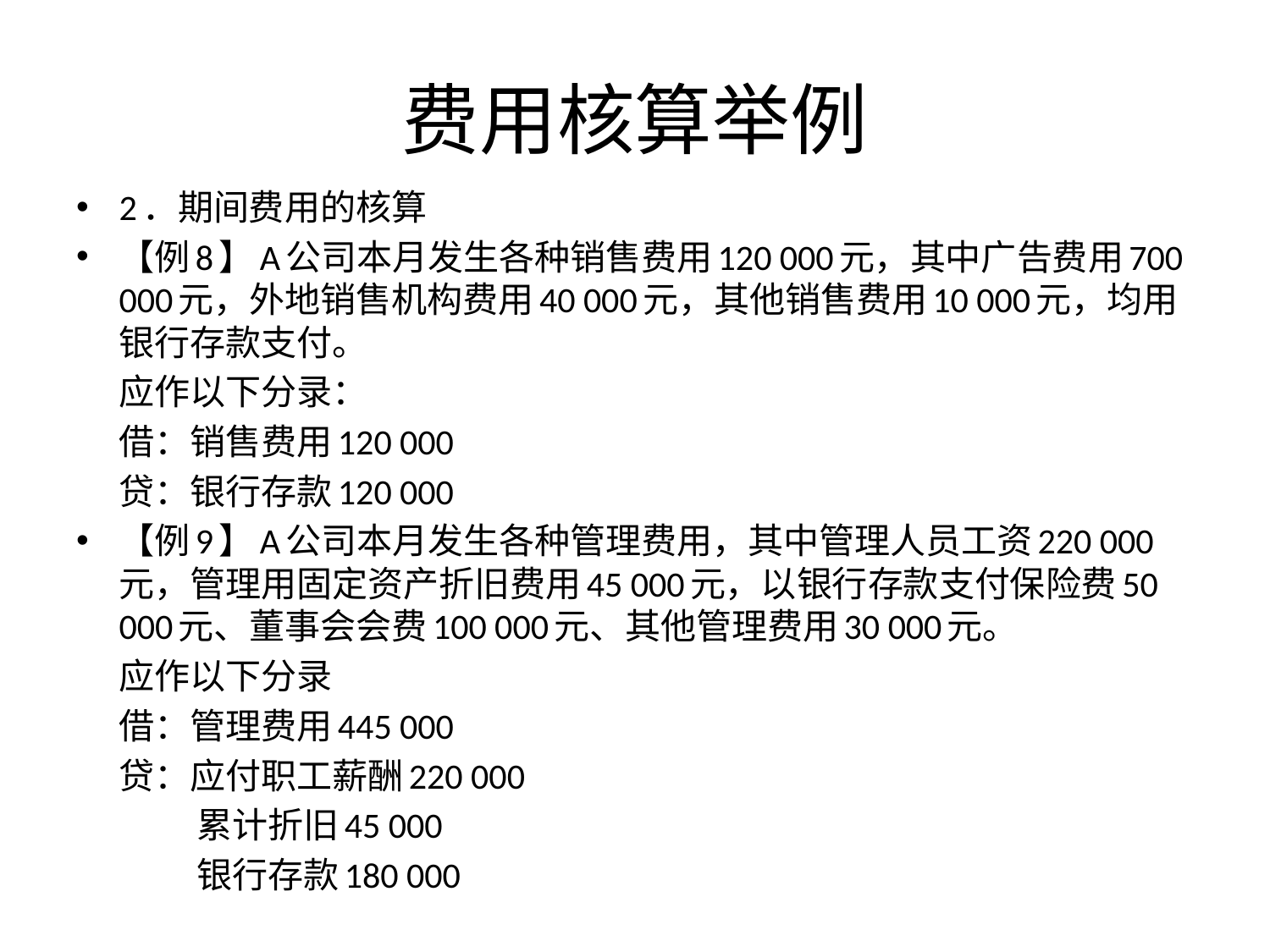

# 费用核算举例
2．期间费用的核算
【例8】A公司本月发生各种销售费用120 000元，其中广告费用700 000元，外地销售机构费用40 000元，其他销售费用10 000元，均用银行存款支付。
	应作以下分录：
	借：销售费用120 000
		贷：银行存款120 000
【例9】A公司本月发生各种管理费用，其中管理人员工资220 000元，管理用固定资产折旧费用45 000元，以银行存款支付保险费50 000元、董事会会费100 000元、其他管理费用30 000元。
	应作以下分录
	借：管理费用445 000
		贷：应付职工薪酬220 000
		         累计折旧45 000
		         银行存款180 000